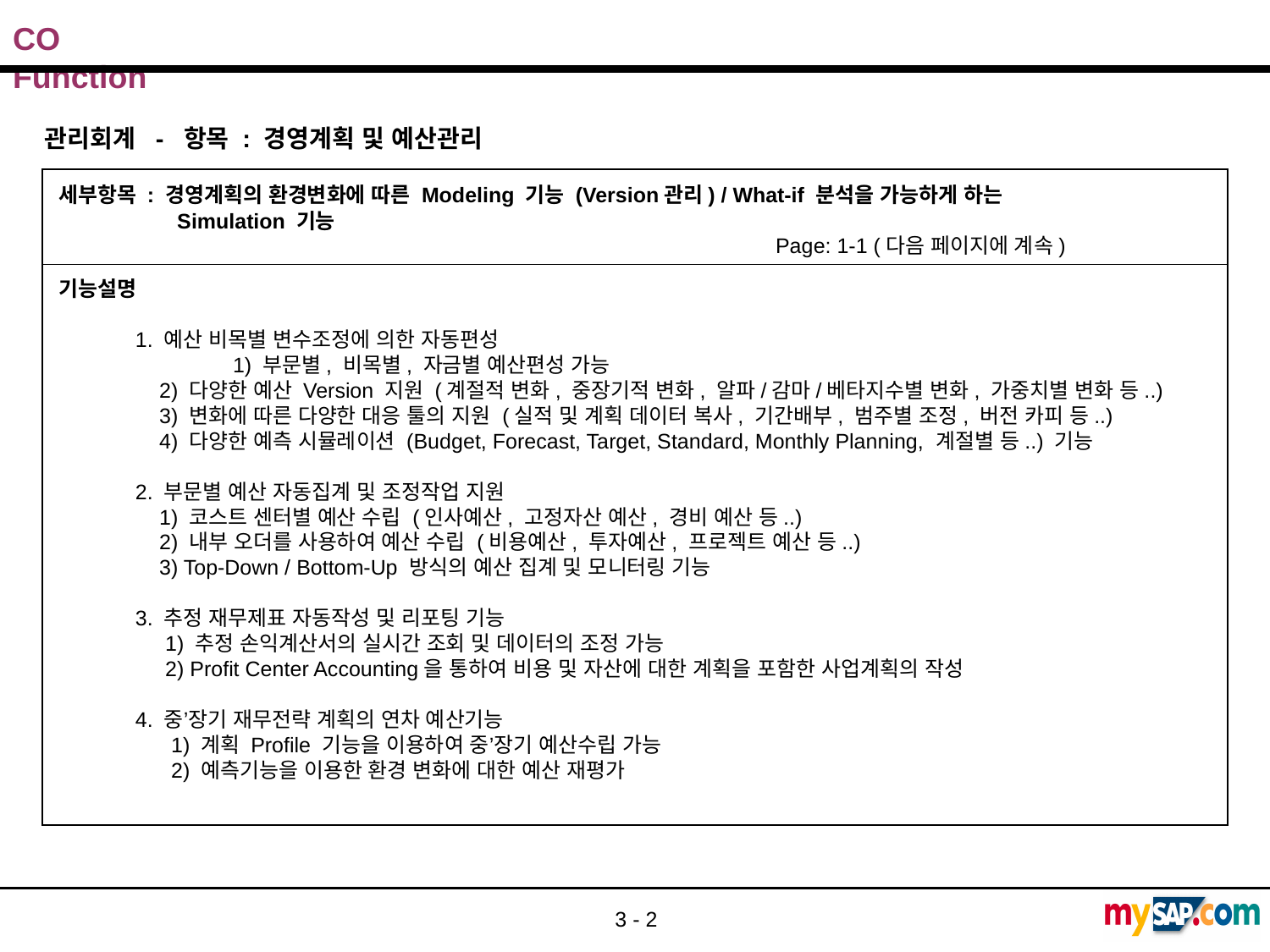

관리회계  -  항목 : 경영계획 및 예산관리

세부항목 : 경영계획의 환경변화에 따른 Modeling 기능 (Version관리) / What-if 분석을 가능하게 하는
                    Simulation 기능
                                                                                                                         Page: 1-1 (다음 페이지에 계속)
기능설명

             1. 예산 비목별 변수조정에 의한 자동편성
	        1) 부문별, 비목별, 자금별 예산편성 가능
                 2) 다양한 예산 Version 지원 (계절적 변화, 중장기적 변화, 알파/감마/베타지수별 변화, 가중치별 변화 등..)
                 3) 변화에 따른 다양한 대응 툴의 지원 (실적 및 계획 데이터 복사, 기간배부, 범주별 조정, 버전 카피 등..)
                 4) 다양한 예측 시뮬레이션 (Budget, Forecast, Target, Standard, Monthly Planning, 계절별 등..) 기능

             2. 부문별 예산 자동집계 및 조정작업 지원
                 1) 코스트 센터별 예산 수립 (인사예산, 고정자산 예산, 경비 예산 등..)
                 2) 내부 오더를 사용하여 예산 수립 (비용예산, 투자예산, 프로젝트 예산 등..)
                 3) Top-Down / Bottom-Up 방식의 예산 집계 및 모니터링 기능

             3. 추정 재무제표 자동작성 및 리포팅 기능
                  1) 추정 손익계산서의 실시간 조회 및 데이터의 조정 가능
                  2) Profit Center Accounting을 통하여 비용 및 자산에 대한 계획을 포함한 사업계획의 작성

             4. 중’장기 재무전략 계획의 연차 예산기능
                   1) 계획 Profile 기능을 이용하여 중’장기 예산수립 가능
                   2) 예측기능을 이용한 환경 변화에 대한 예산 재평가